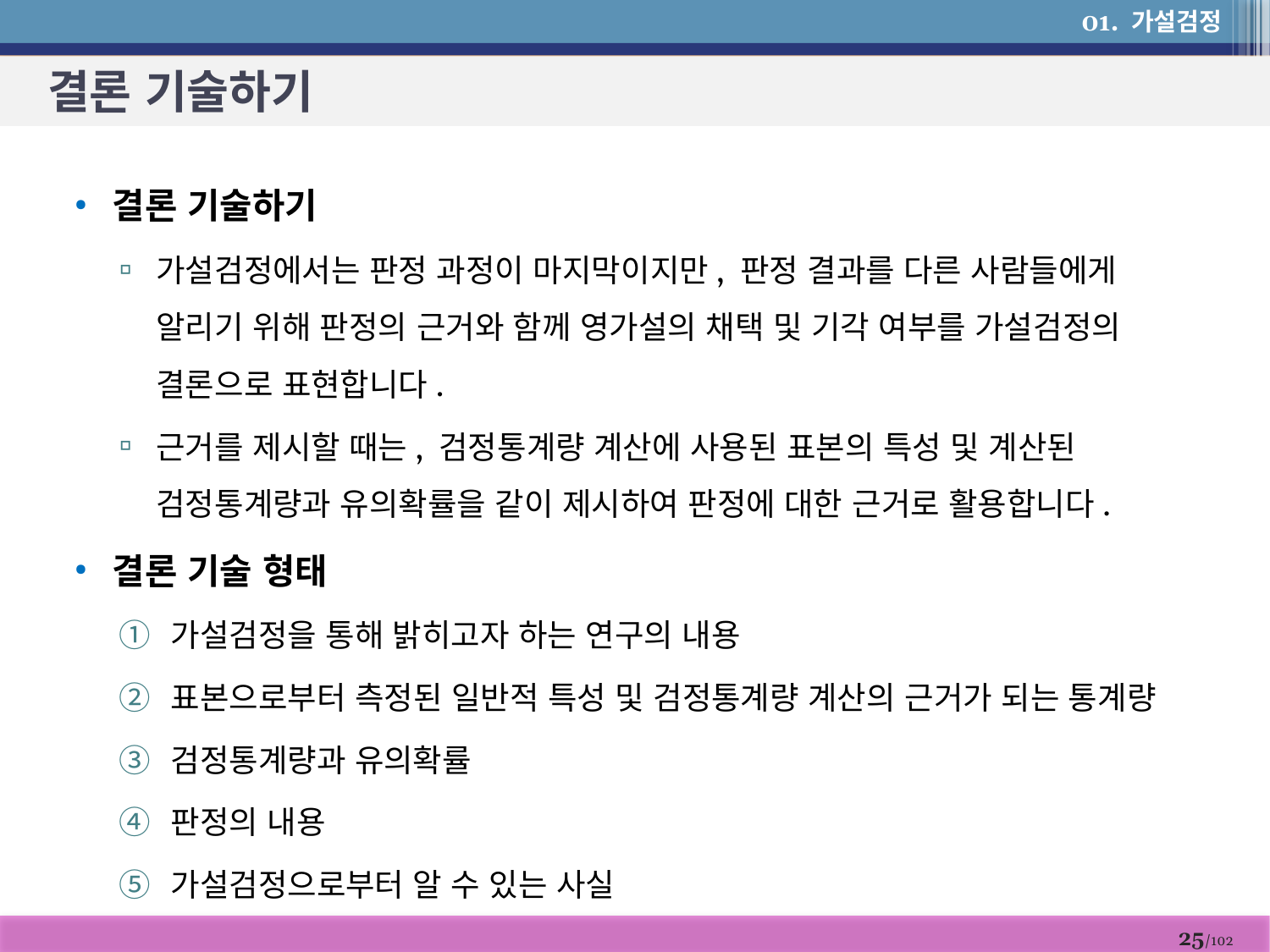

01. 가설검정
# 결론 기술하기
결론 기술하기
가설검정에서는 판정 과정이 마지막이지만, 판정 결과를 다른 사람들에게 알리기 위해 판정의 근거와 함께 영가설의 채택 및 기각 여부를 가설검정의 결론으로 표현합니다.
근거를 제시할 때는, 검정통계량 계산에 사용된 표본의 특성 및 계산된 검정통계량과 유의확률을 같이 제시하여 판정에 대한 근거로 활용합니다.
결론 기술 형태
가설검정을 통해 밝히고자 하는 연구의 내용
표본으로부터 측정된 일반적 특성 및 검정통계량 계산의 근거가 되는 통계량
검정통계량과 유의확률
판정의 내용
가설검정으로부터 알 수 있는 사실